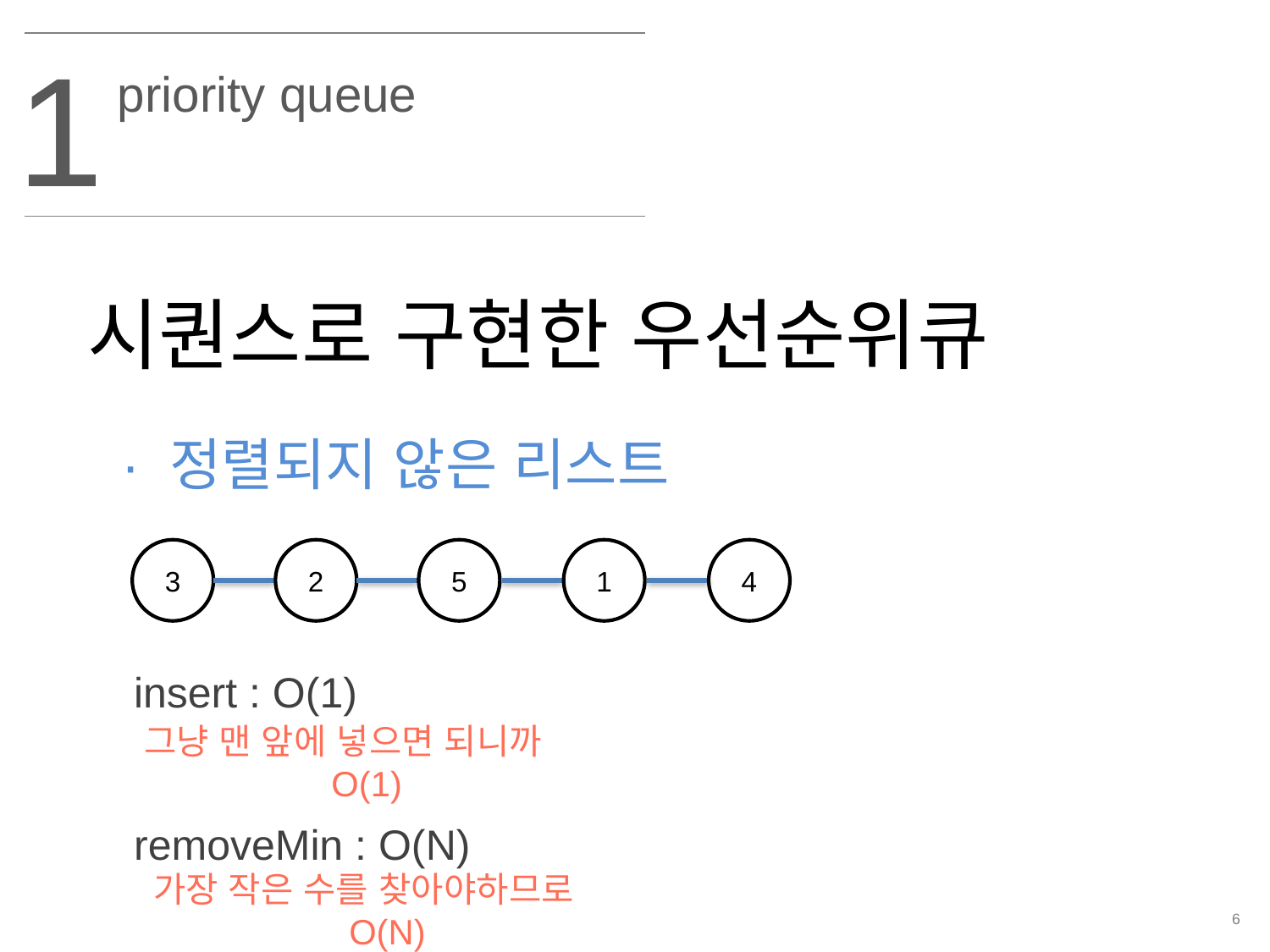

1
priority queue
시퀀스로 구현한 우선순위큐
· 정렬되지 않은 리스트
2
5
1
4
3
insert : O(1)

removeMin : O(N)
그냥 맨 앞에 넣으면 되니까 O(1)
가장 작은 수를 찾아야하므로 O(N)